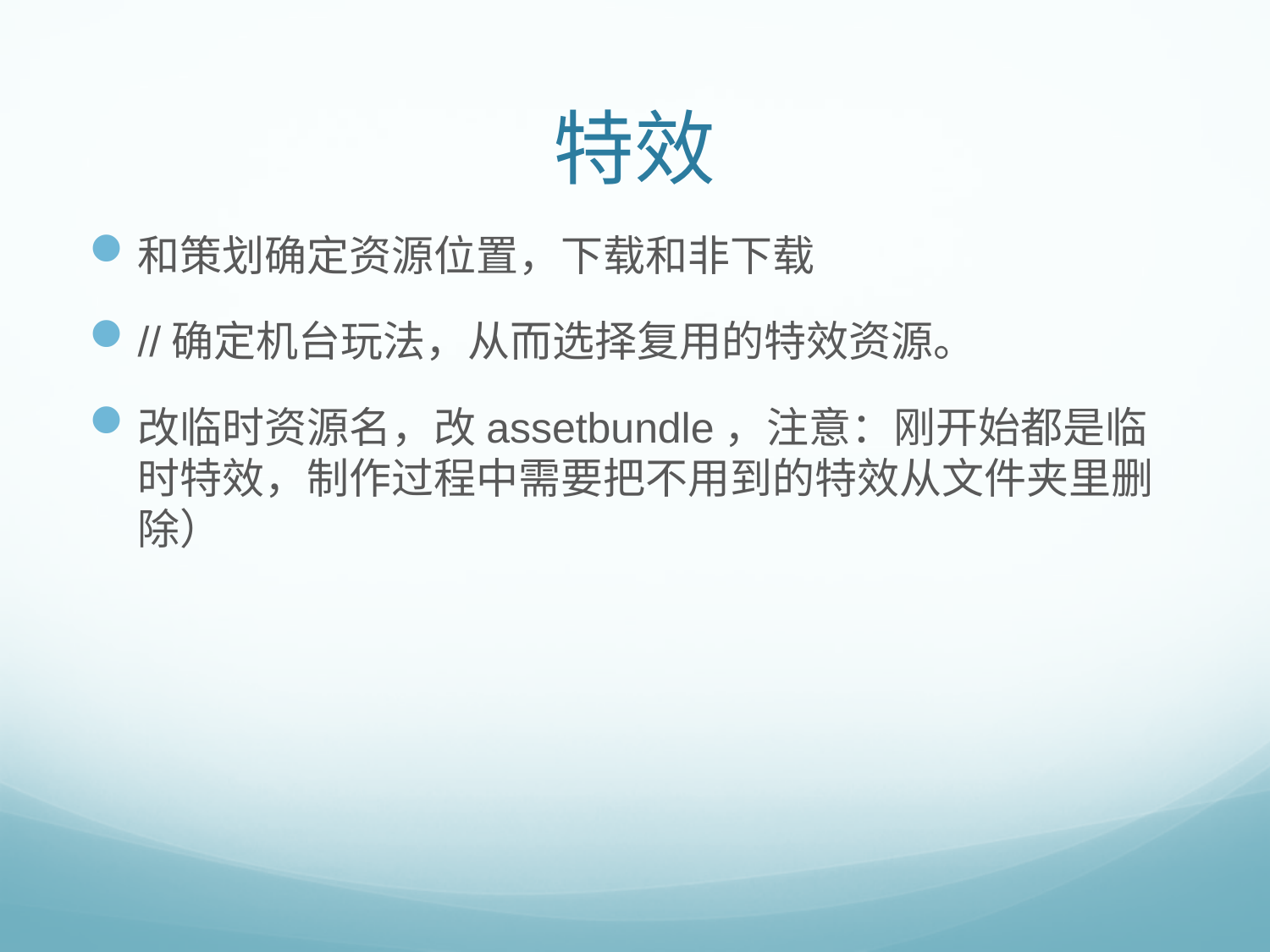

# 特效
和策划确定资源位置，下载和非下载
//确定机台玩法，从而选择复用的特效资源。
改临时资源名，改assetbundle，注意：刚开始都是临时特效，制作过程中需要把不用到的特效从文件夹里删除）